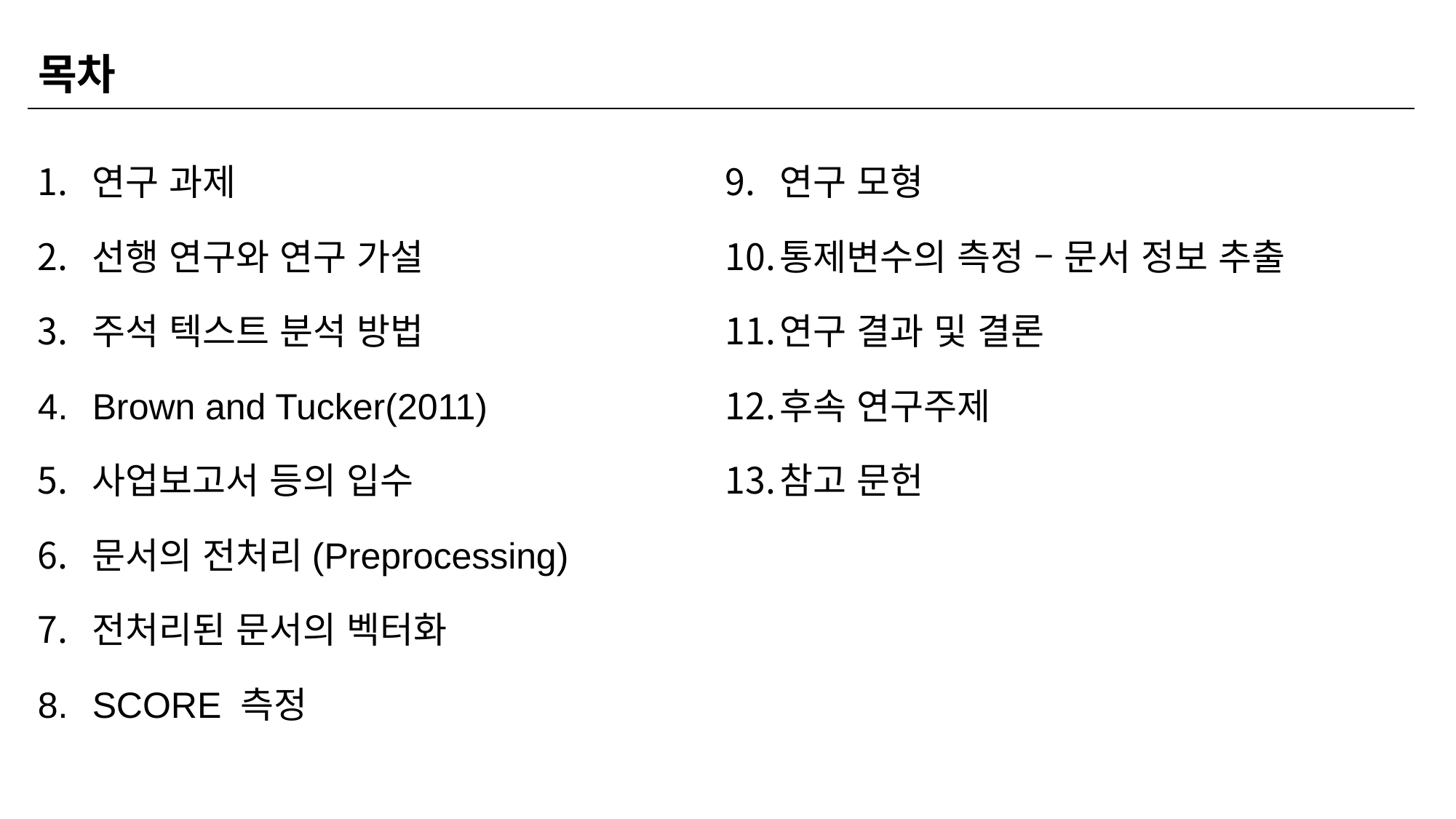

| 목차 |
| --- |
연구 모형
통제변수의 측정 – 문서 정보 추출
연구 결과 및 결론
후속 연구주제
참고 문헌
연구 과제
선행 연구와 연구 가설
주석 텍스트 분석 방법
Brown and Tucker(2011)
사업보고서 등의 입수
문서의 전처리(Preprocessing)
전처리된 문서의 벡터화
SCORE 측정